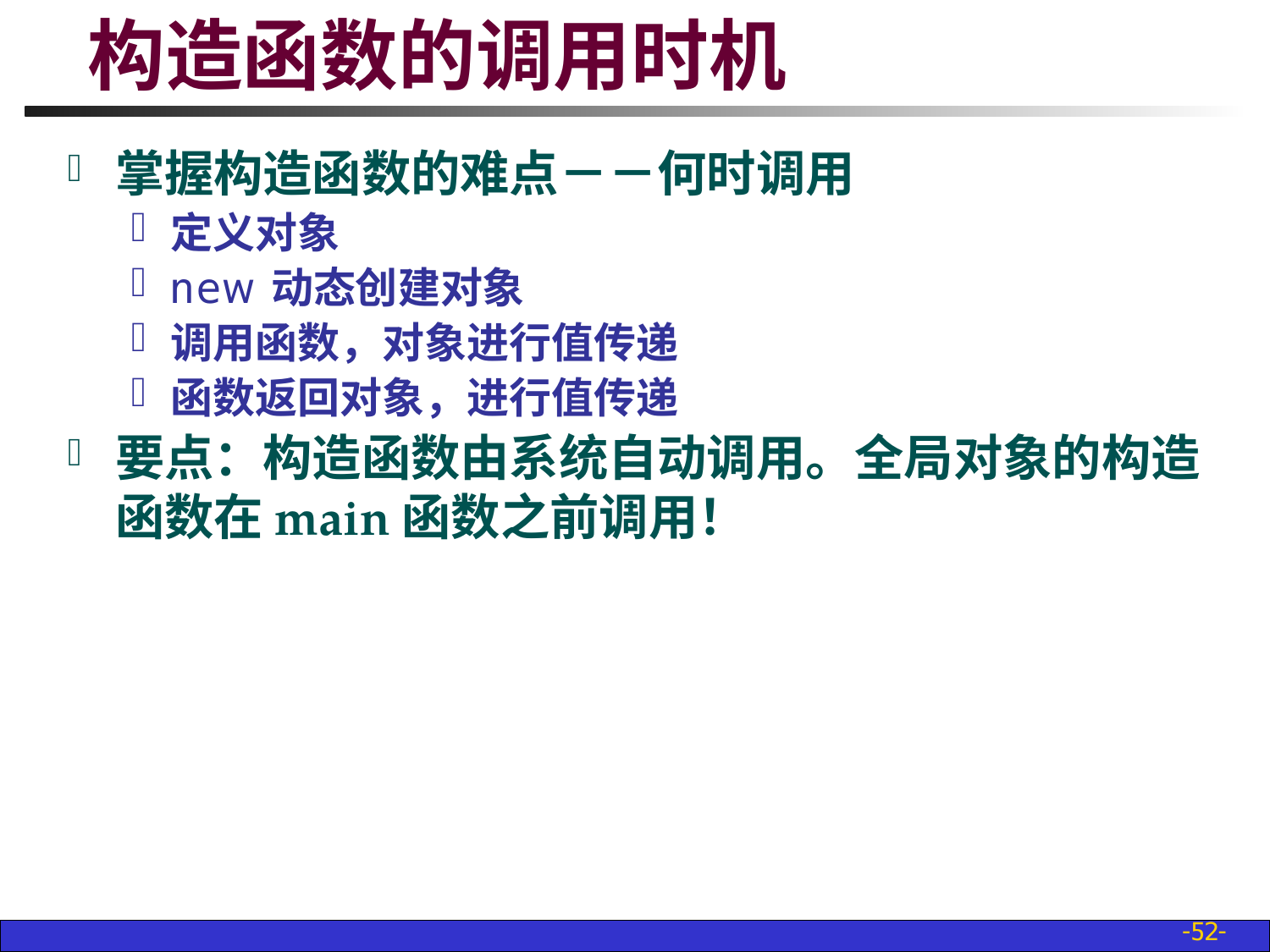

# 构造函数的调用时机
掌握构造函数的难点－－何时调用
定义对象
new动态创建对象
调用函数，对象进行值传递
函数返回对象，进行值传递
要点：构造函数由系统自动调用。全局对象的构造函数在main函数之前调用！
-52-